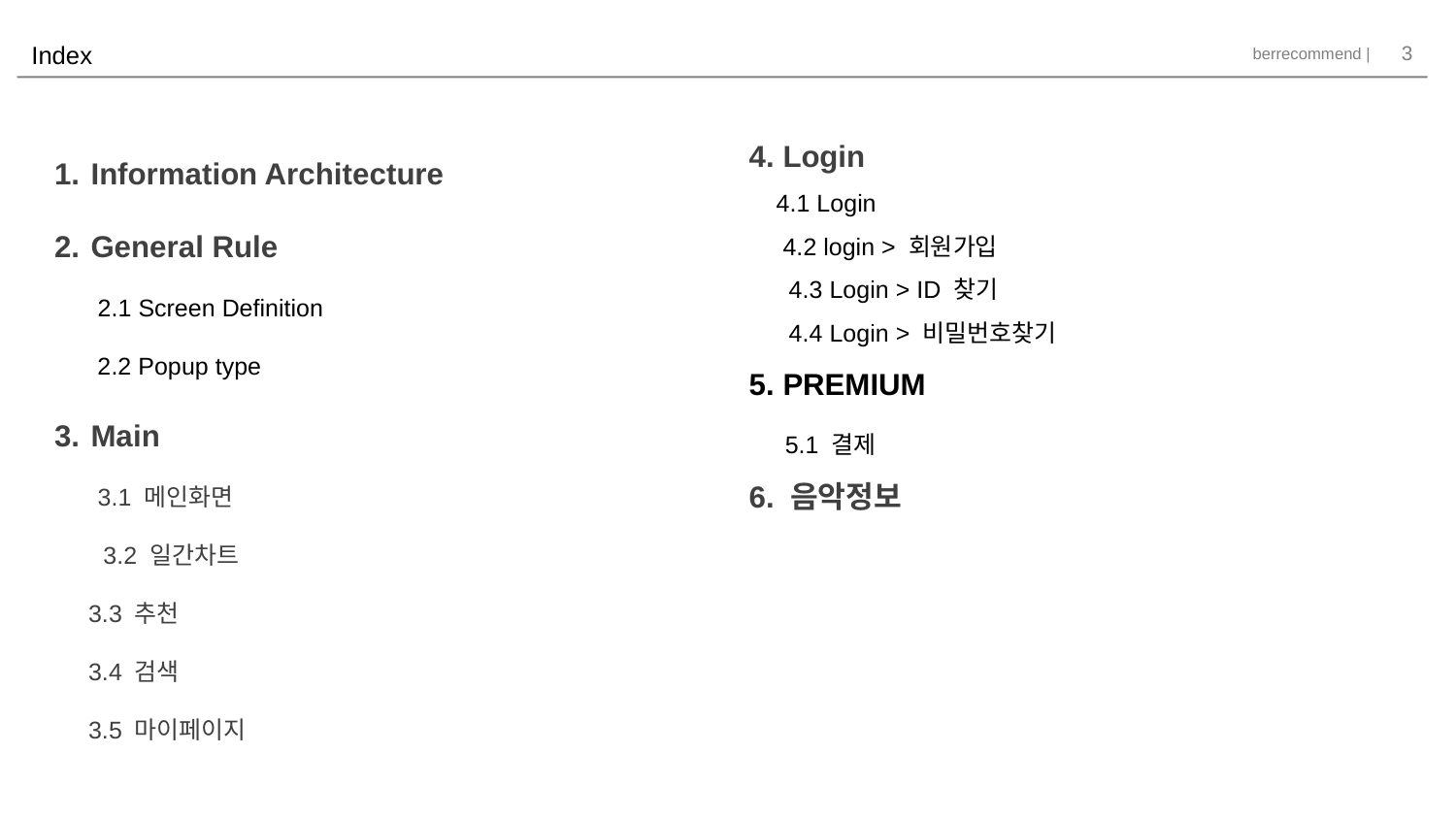

3
# Index
Information Architecture
General Rule
 2.1 Screen Definition
 2.2 Popup type
Main
 3.1 메인화면
 3.2 일간차트
     3.3 추천
     3.4 검색
     3.5 마이페이지
4. Login
    4.1 Login
     4.2 login > 회원가입
     4.3 Login > ID 찾기
     4.4 Login > 비밀번호찾기
5. PREMIUM
    5.1 결제
6. 음악정보